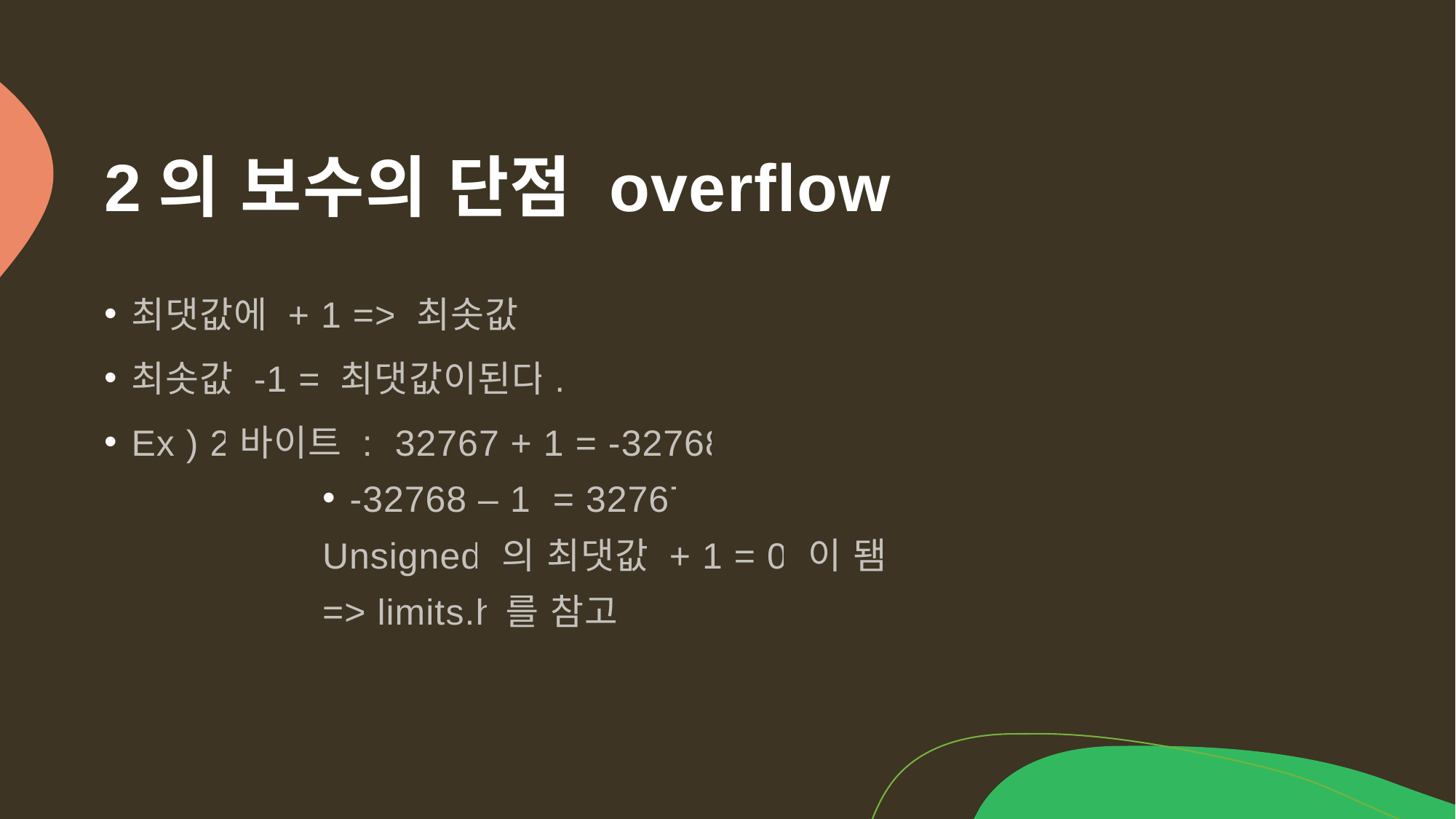

# 2의 보수의 단점 overflow
최댓값에 + 1 => 최솟값
최솟값 -1 = 최댓값이된다.
Ex ) 2바이트 :  32767 + 1 = -32768
-32768 – 1  = 32767
Unsigned 의 최댓값 + 1 = 0 이 됌
=> limits.h를 참고